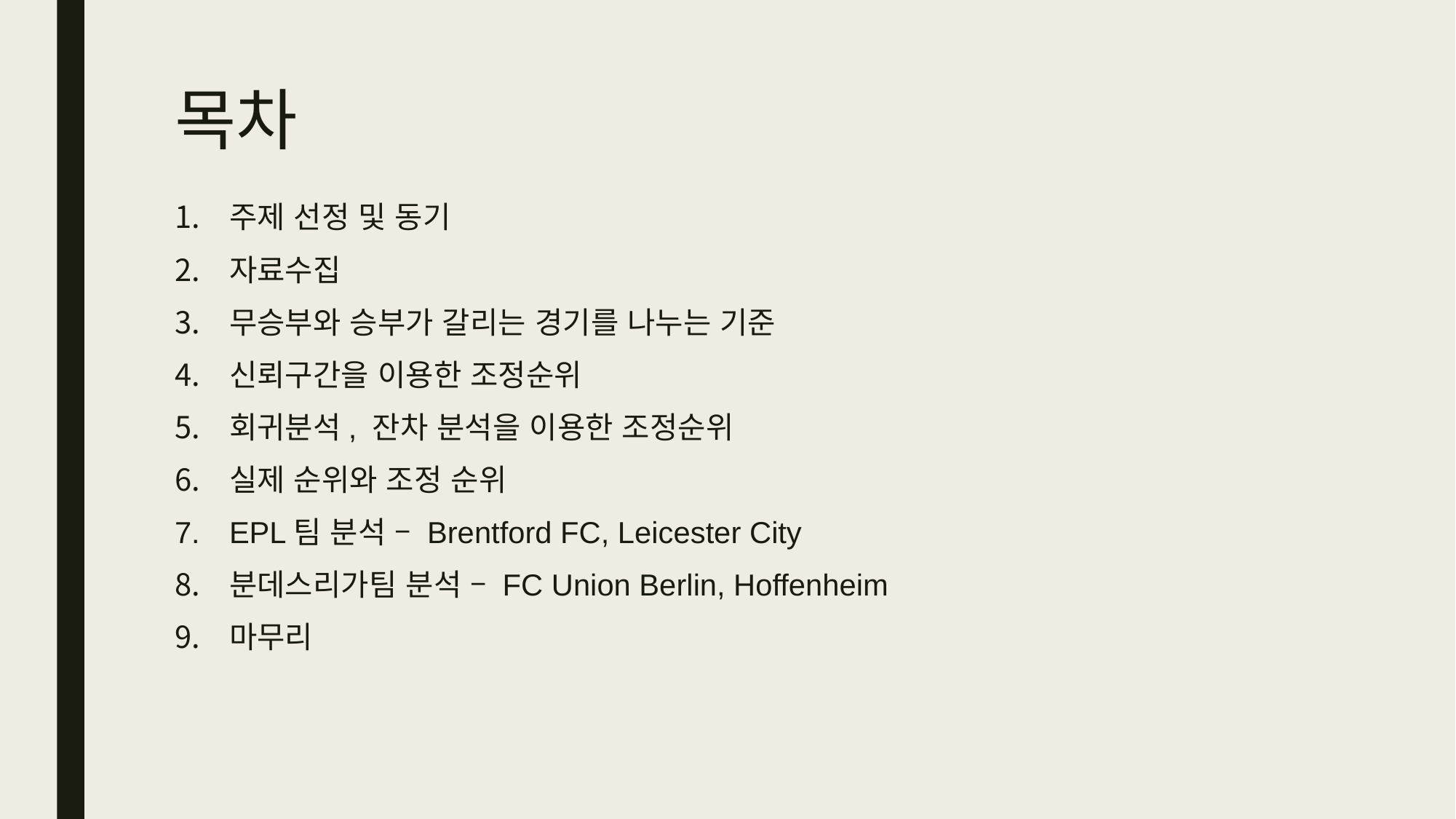

# 목차
주제 선정 및 동기
자료수집
무승부와 승부가 갈리는 경기를 나누는 기준
신뢰구간을 이용한 조정순위
회귀분석, 잔차 분석을 이용한 조정순위
실제 순위와 조정 순위
EPL팀 분석 – Brentford FC, Leicester City
분데스리가팀 분석 – FC Union Berlin, Hoffenheim
마무리